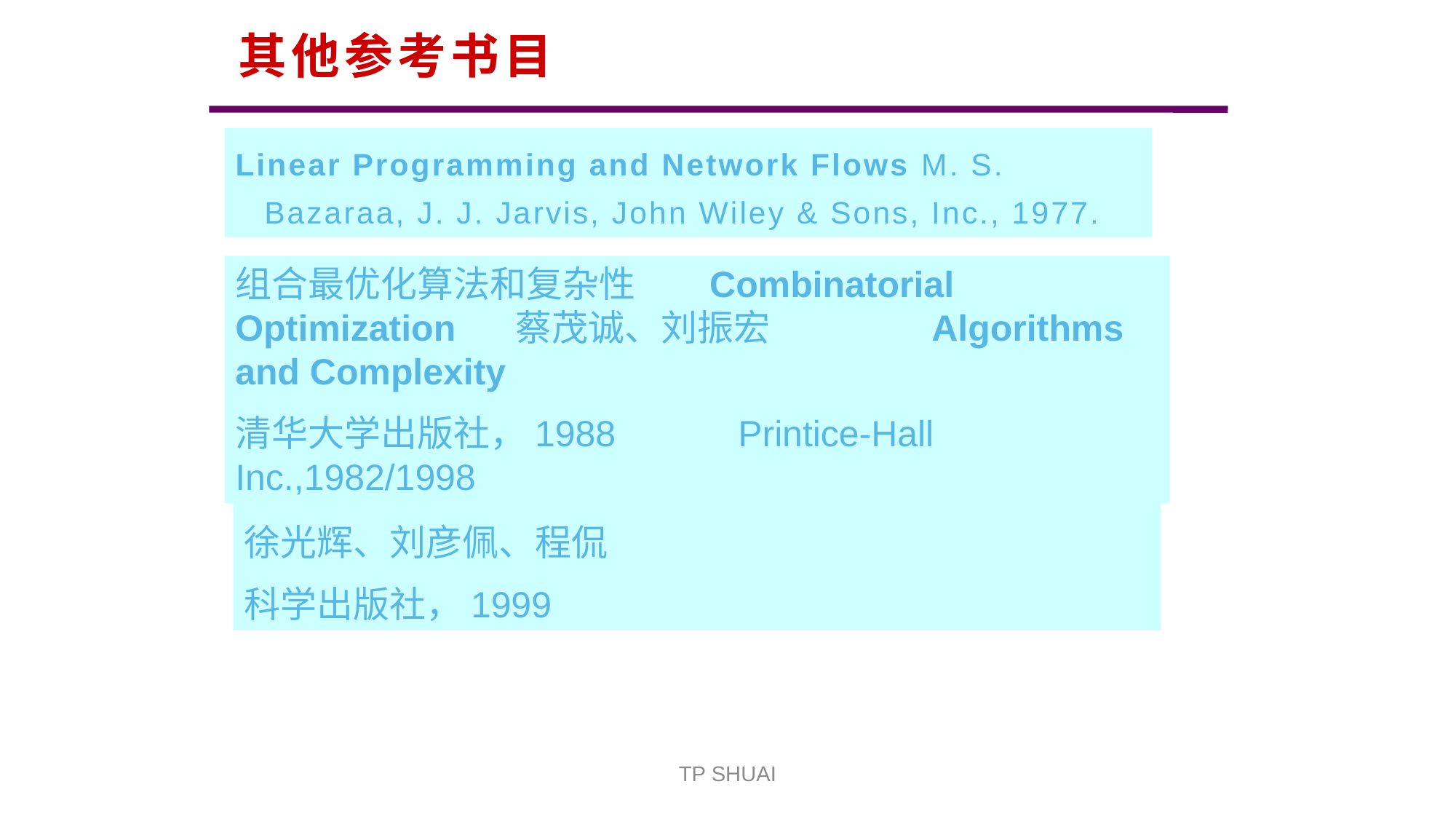

# 其他参考书目

Linear Programming and Network Flows M. S. Bazaraa, J. J. Jarvis, John Wiley & Sons, Inc., 1977.
组合最优化算法和复杂性        Combinatorial Optimization     蔡茂诚、刘振宏		    Algorithms and Complexity
清华大学出版社，1988            Printice-Hall Inc.,1982/1998
运筹学基础手册
徐光辉、刘彦佩、程侃
科学出版社，1999
TP SHUAI
4